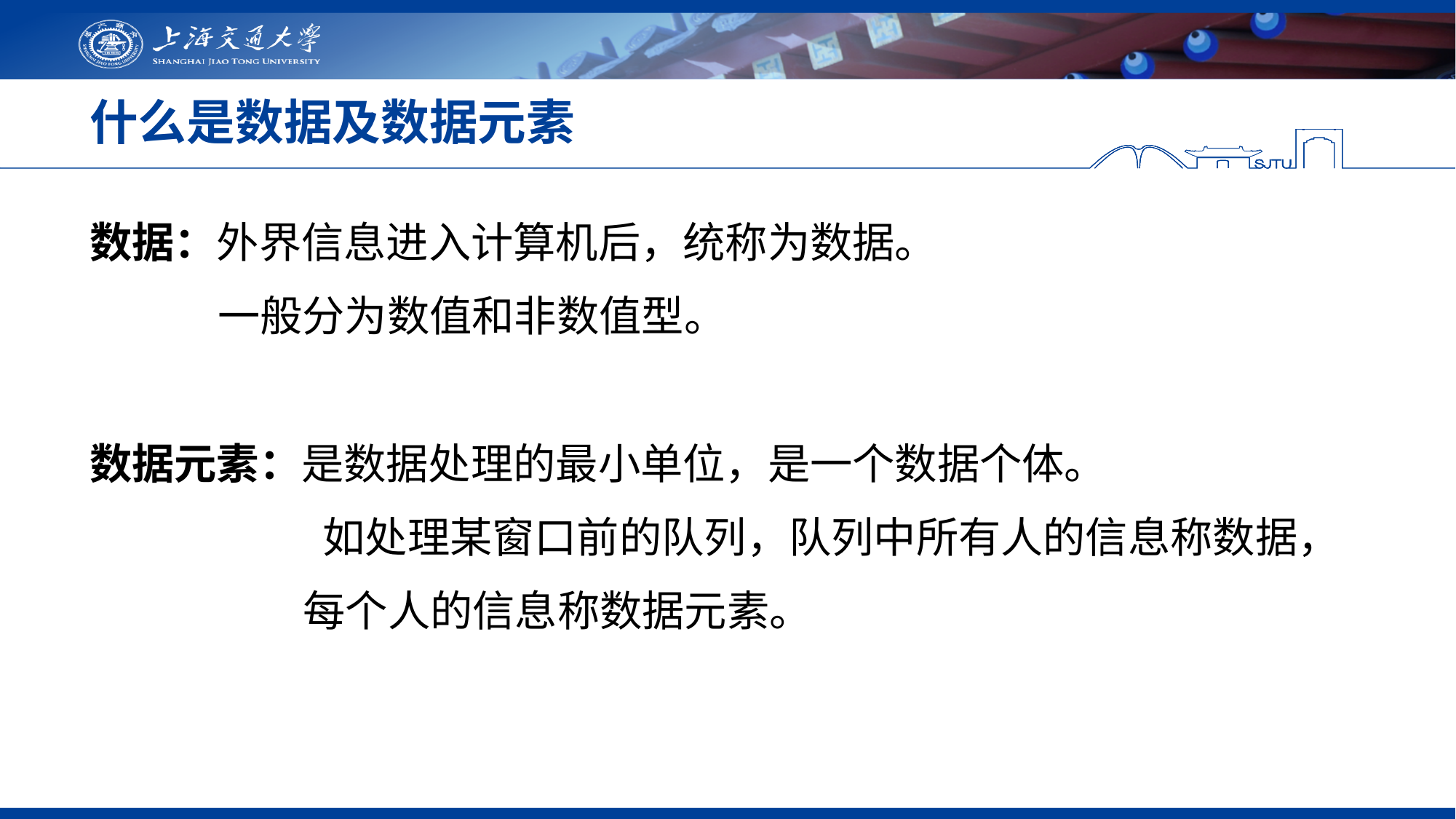

# 什么是数据及数据元素
数据：外界信息进入计算机后，统称为数据。
一般分为数值和非数值型。

数据元素：是数据处理的最小单位，是一个数据个体。
 如处理某窗口前的队列，队列中所有人的信息称数据，
每个人的信息称数据元素。